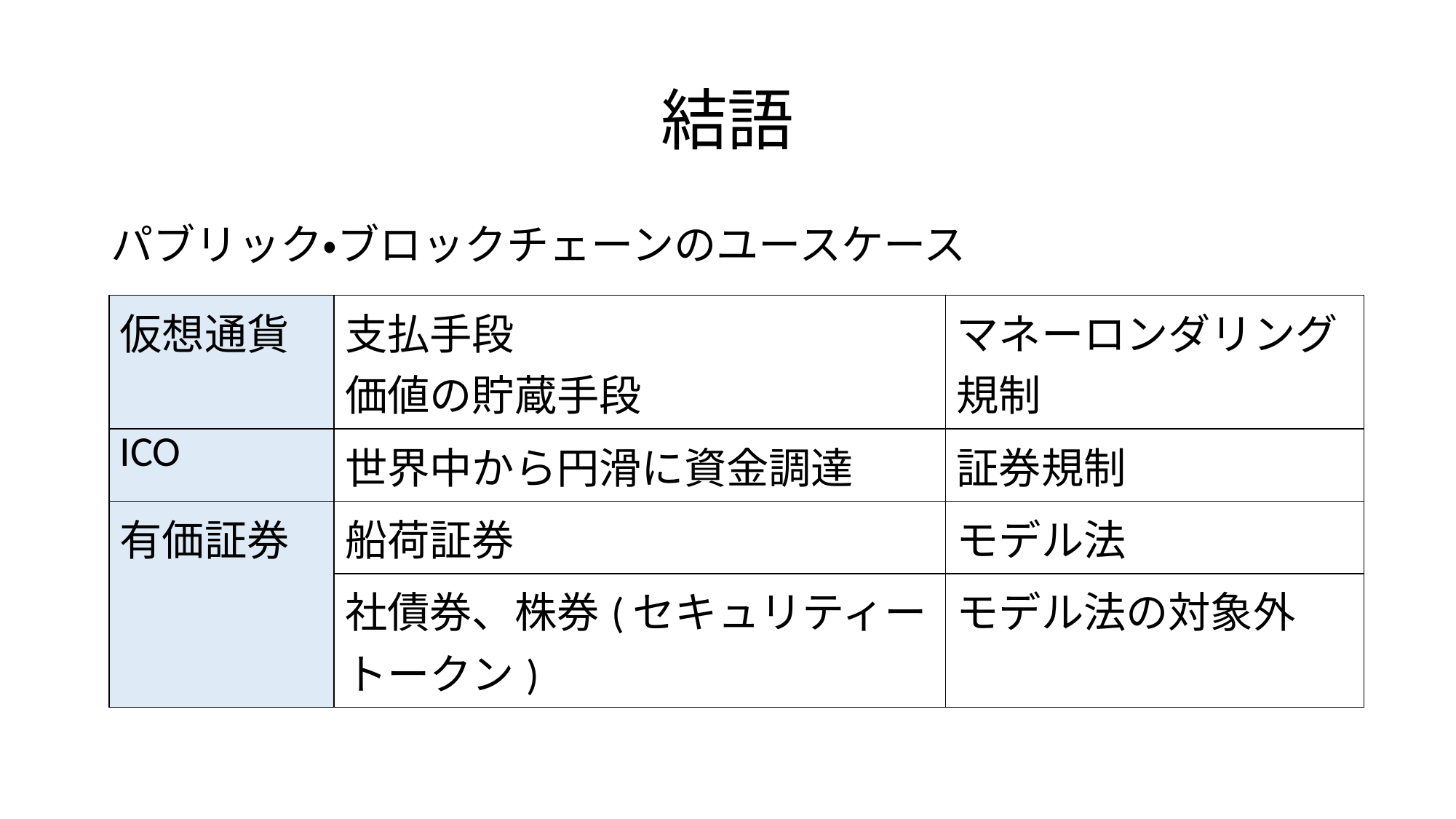

# 結語
パブリック・ブロックチェーンのユースケース
| 仮想通貨 | 支払手段 価値の貯蔵手段 | マネーロンダリング規制 |
| --- | --- | --- |
| ICO | 世界中から円滑に資金調達 | 証券規制 |
| 有価証券 | 船荷証券 | モデル法 |
|  | 社債券、株券(セキュリティートークン) | モデル法の対象外 |